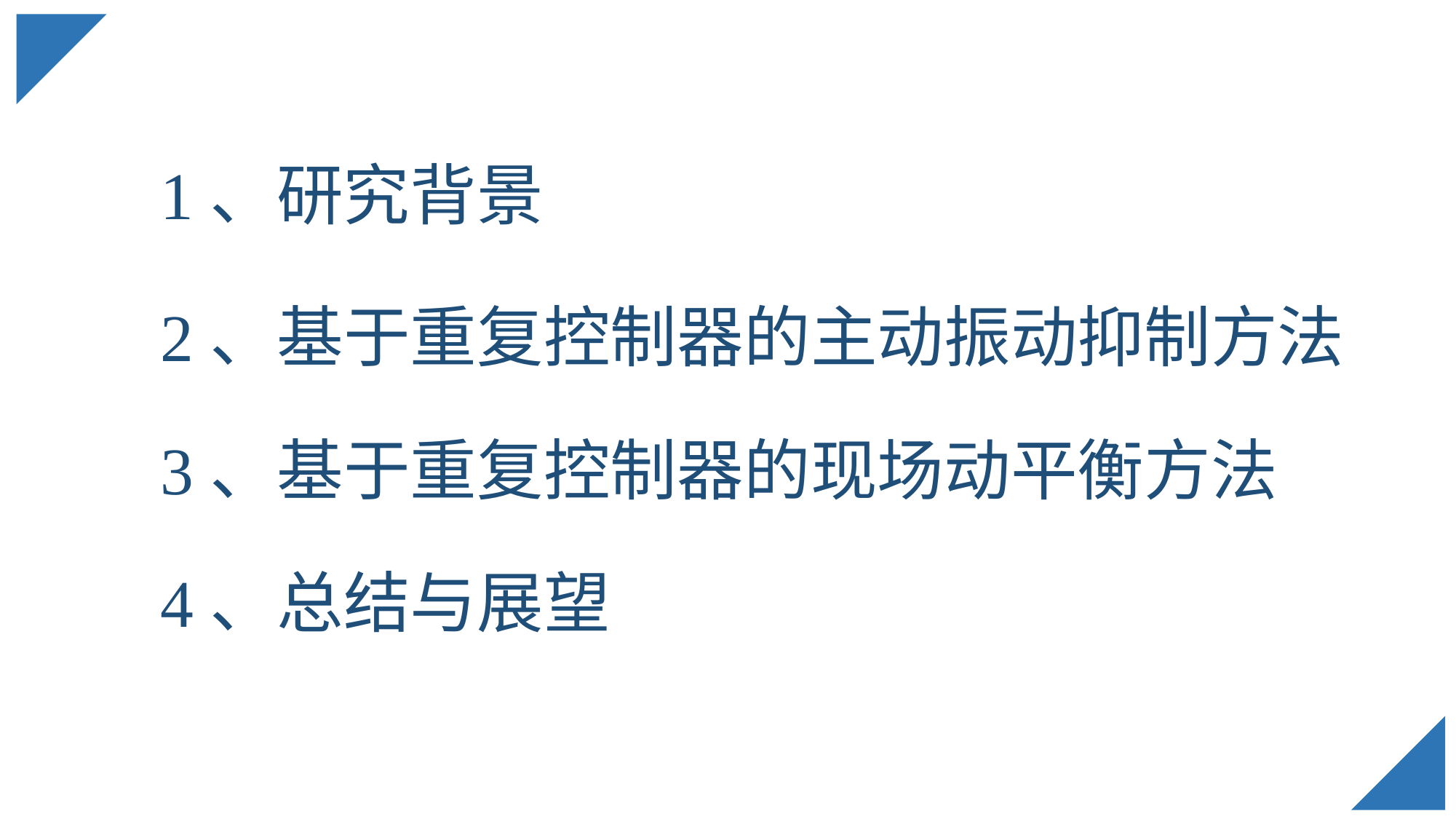

# 1、研究背景
2、基于重复控制器的主动振动抑制方法
3、基于重复控制器的现场动平衡方法
4、总结与展望